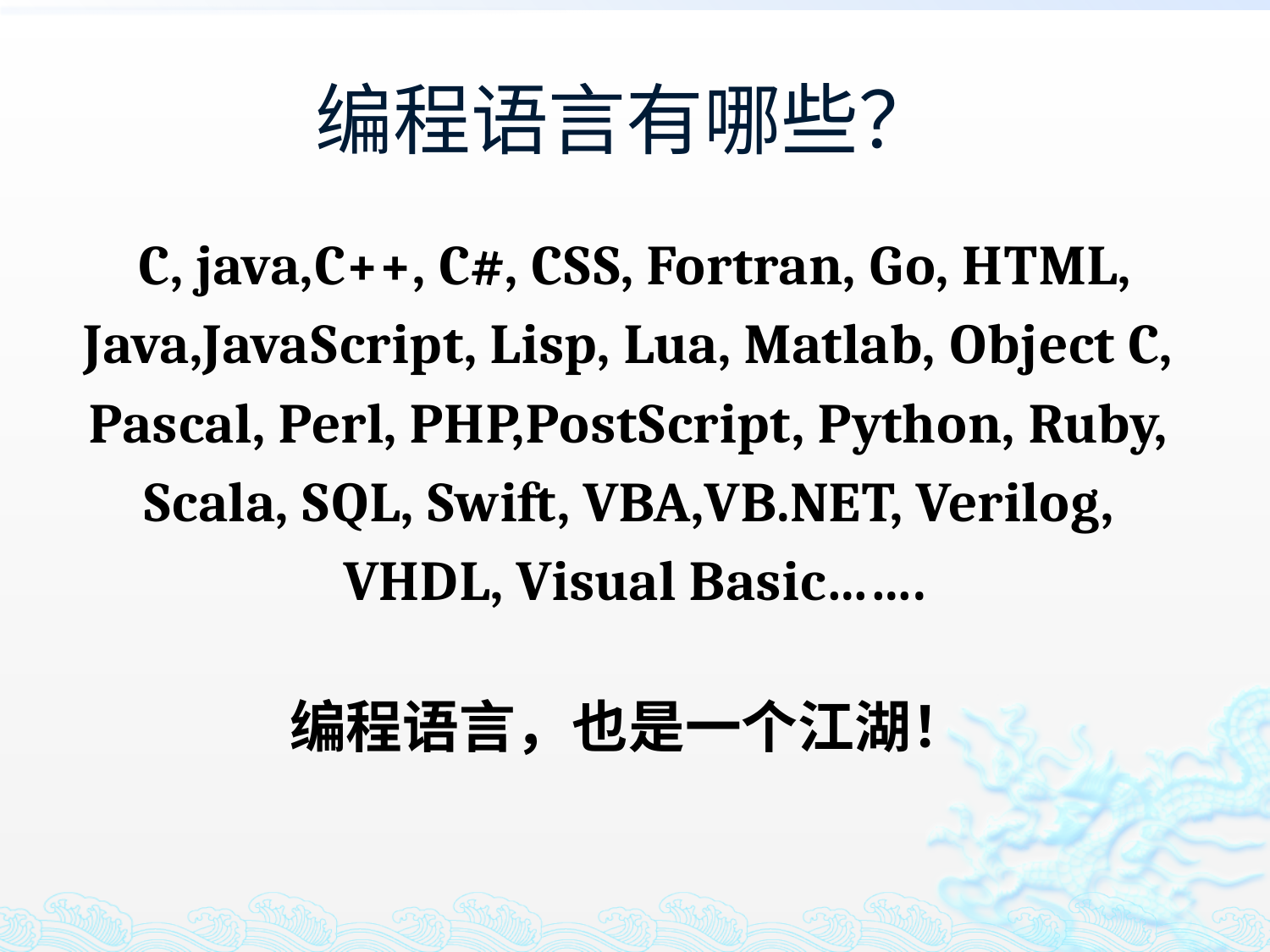

# 编程语言有哪些？
C, java,C++, C#, CSS, Fortran, Go, HTML,
Java,JavaScript, Lisp, Lua, Matlab, Object C,
Pascal, Perl, PHP,PostScript, Python, Ruby,
Scala, SQL, Swift, VBA,VB.NET, Verilog,
VHDL, Visual Basic…….
编程语言，也是一个江湖！